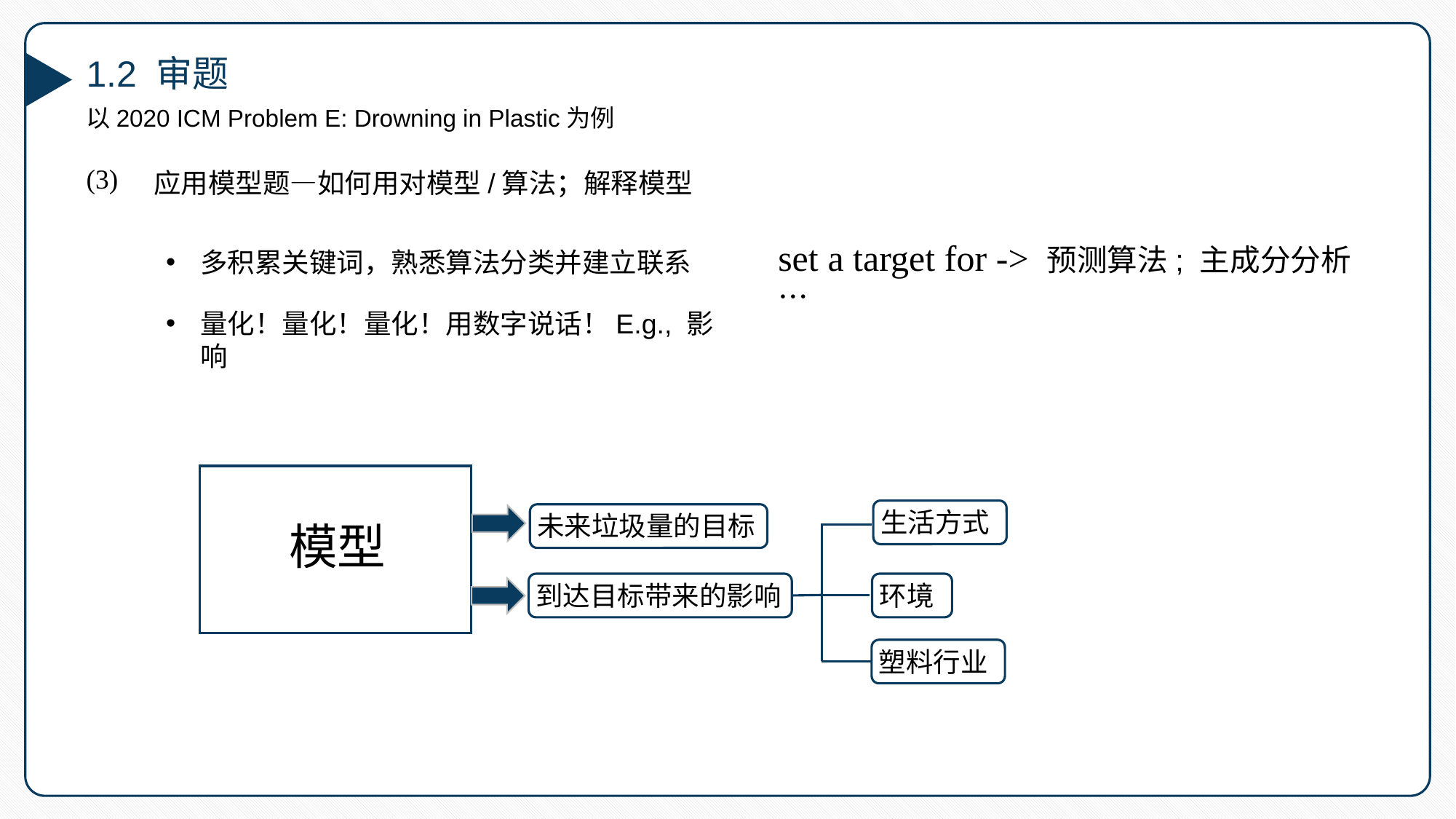

1.2 审题

以2020 ICM Problem E: Drowning in Plastic为例
(3)
应用模型题—如何用对模型/算法；解释模型
set a target for -> 预测算法; 主成分分析…
多积累关键词，熟悉算法分类并建立联系
量化！量化！量化！用数字说话！E.g., 影响

模型
生活方式

未来垃圾量的目标

到达目标带来的影响

环境

塑料行业